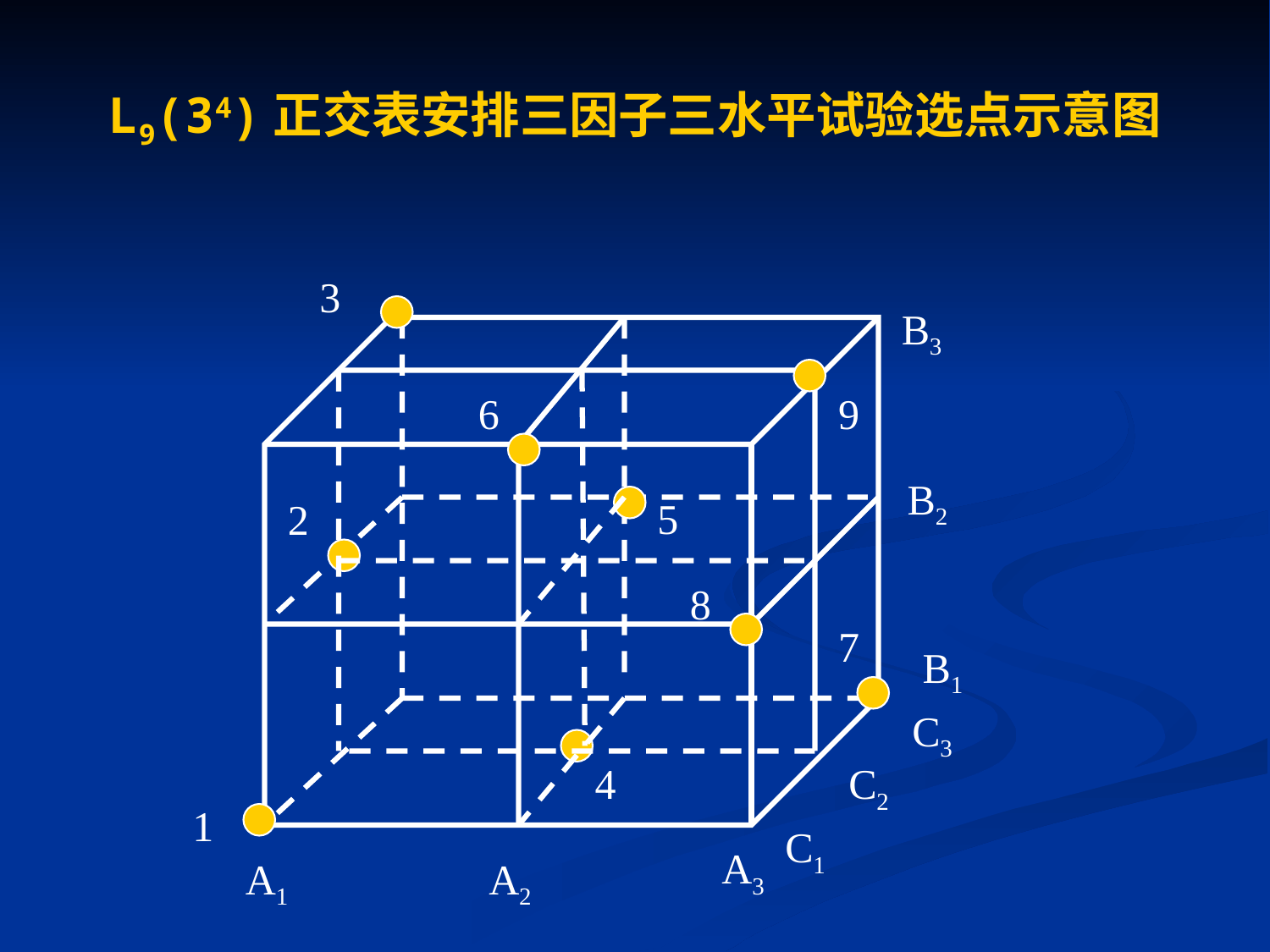

L9(34)正交表安排三因子三水平试验选点示意图
3

B3

6
9

B2
5
2

8

7

B1

C3

4
C2
1

C1
A3
A1
A2